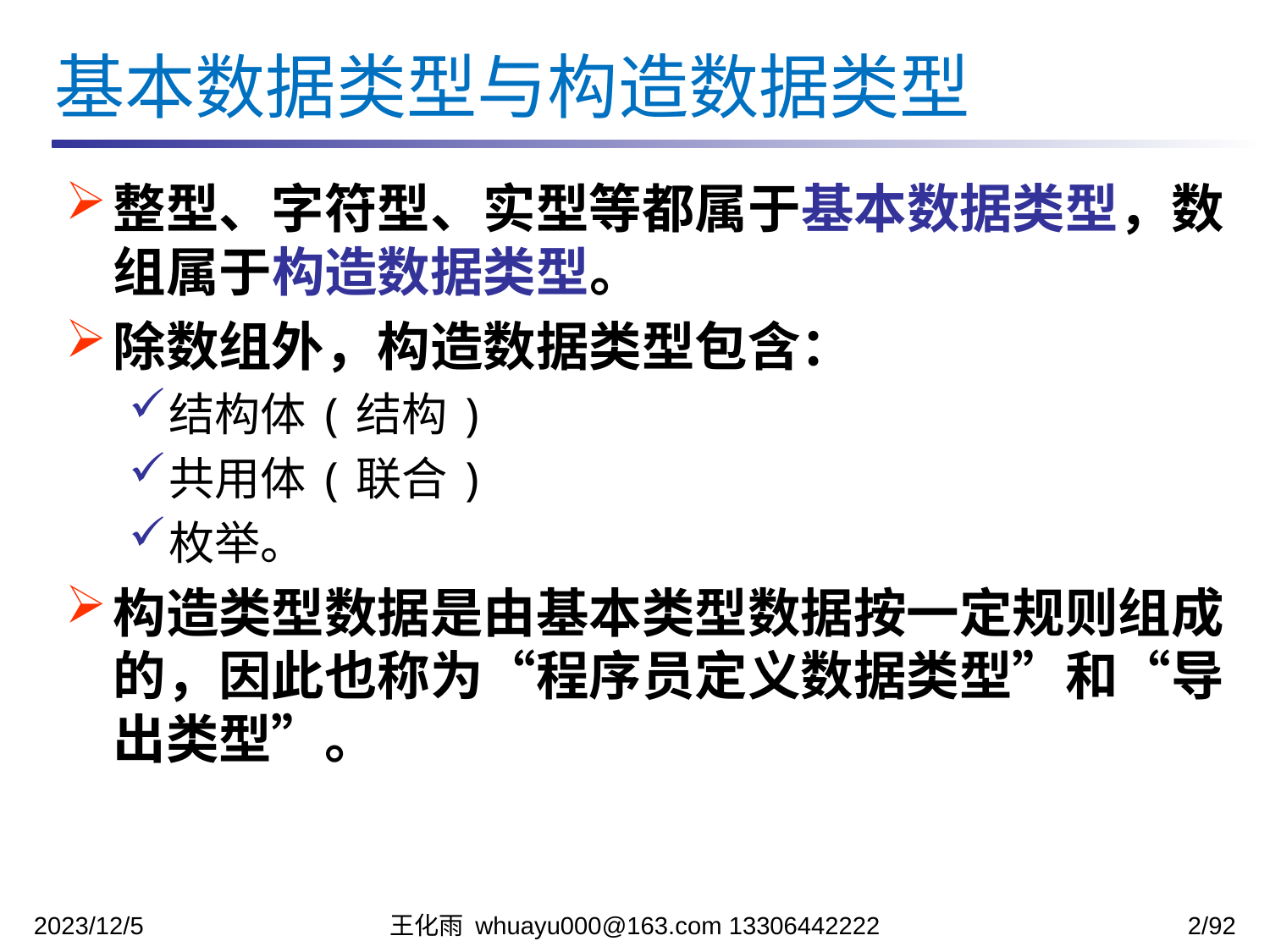

基本数据类型与构造数据类型
整型、字符型、实型等都属于基本数据类型，数组属于构造数据类型。
除数组外，构造数据类型包含：
结构体(结构)
共用体(联合)
枚举。
构造类型数据是由基本类型数据按一定规则组成的，因此也称为“程序员定义数据类型”和“导出类型”。
2023/12/5
王化雨 whuayu000@163.com 13306442222
2/92